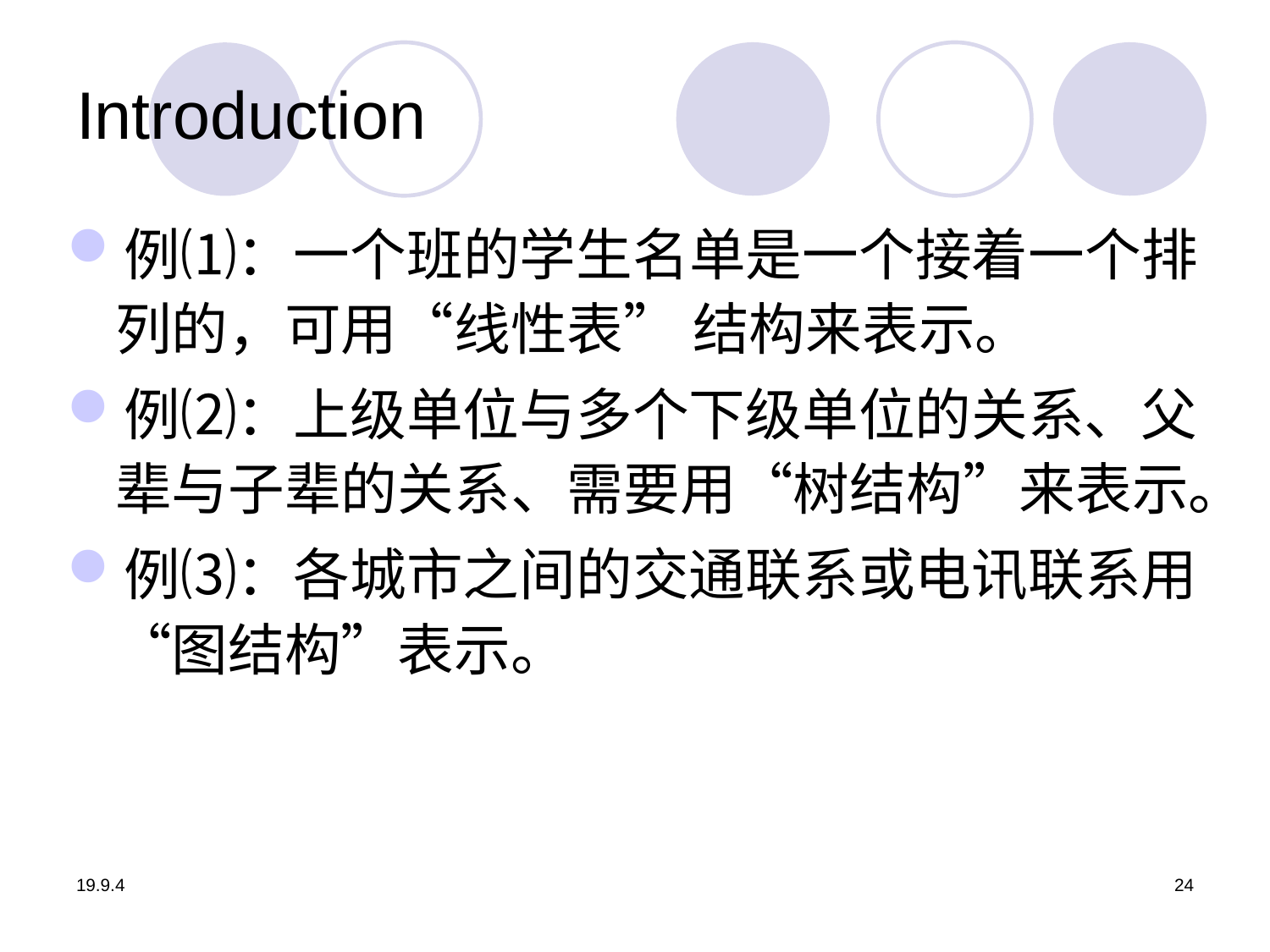

# Introduction
例⑴：一个班的学生名单是一个接着一个排列的，可用“线性表” 结构来表示。
例⑵：上级单位与多个下级单位的关系、父辈与子辈的关系、需要用“树结构”来表示。
例⑶：各城市之间的交通联系或电讯联系用“图结构”表示。

19.9.4
24